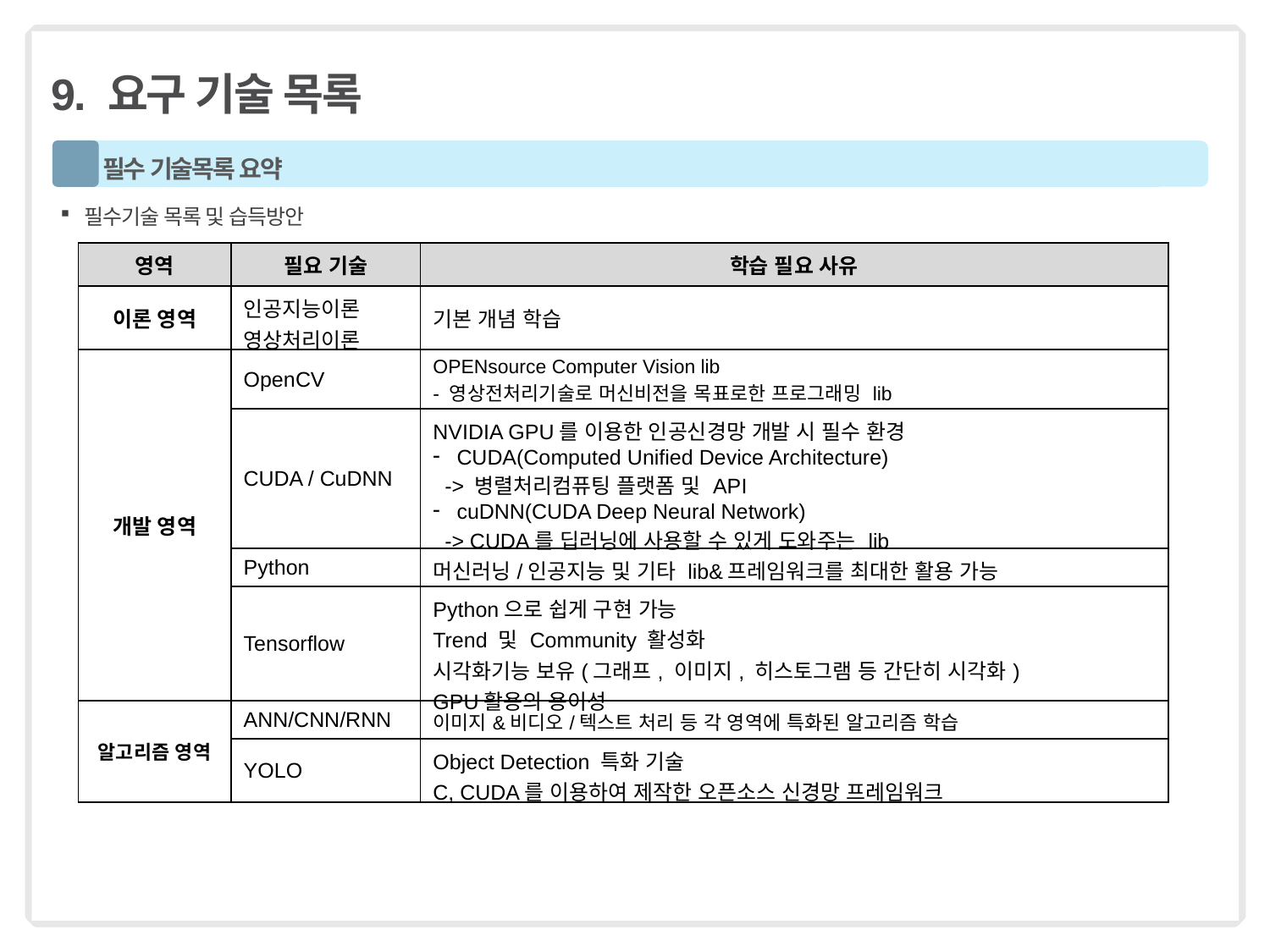

# 9. 요구 기술 목록
2
       필수 기술목록 요약
필수기술 목록 및 습득방안
| 영역 | 필요 기술 | 학습 필요 사유 |
| --- | --- | --- |
| 이론 영역 | 인공지능이론 영상처리이론 | 기본 개념 학습 |
| 개발 영역 | OpenCV | OPENsource Computer Vision lib - 영상전처리기술로 머신비전을 목표로한 프로그래밍 lib |
|  | CUDA / CuDNN | NVIDIA GPU를 이용한 인공신경망 개발 시 필수 환경 CUDA(Computed Unified Device Architecture) -> 병렬처리컴퓨팅 플랫폼 및 API cuDNN(CUDA Deep Neural Network) -> CUDA를 딥러닝에 사용할 수 있게 도와주는 lib |
|  | Python | 머신러닝/인공지능 및 기타 lib&프레임워크를 최대한 활용 가능 |
|  | Tensorflow | Python으로 쉽게 구현 가능 Trend 및 Community 활성화 시각화기능 보유(그래프, 이미지, 히스토그램 등 간단히 시각화) GPU활용의 용이성 |
| 알고리즘 영역 | ANN/CNN/RNN | 이미지&비디오/텍스트 처리 등 각 영역에 특화된 알고리즘 학습 |
|  | YOLO | Object Detection 특화 기술 C, CUDA를 이용하여 제작한 오픈소스 신경망 프레임워크 |